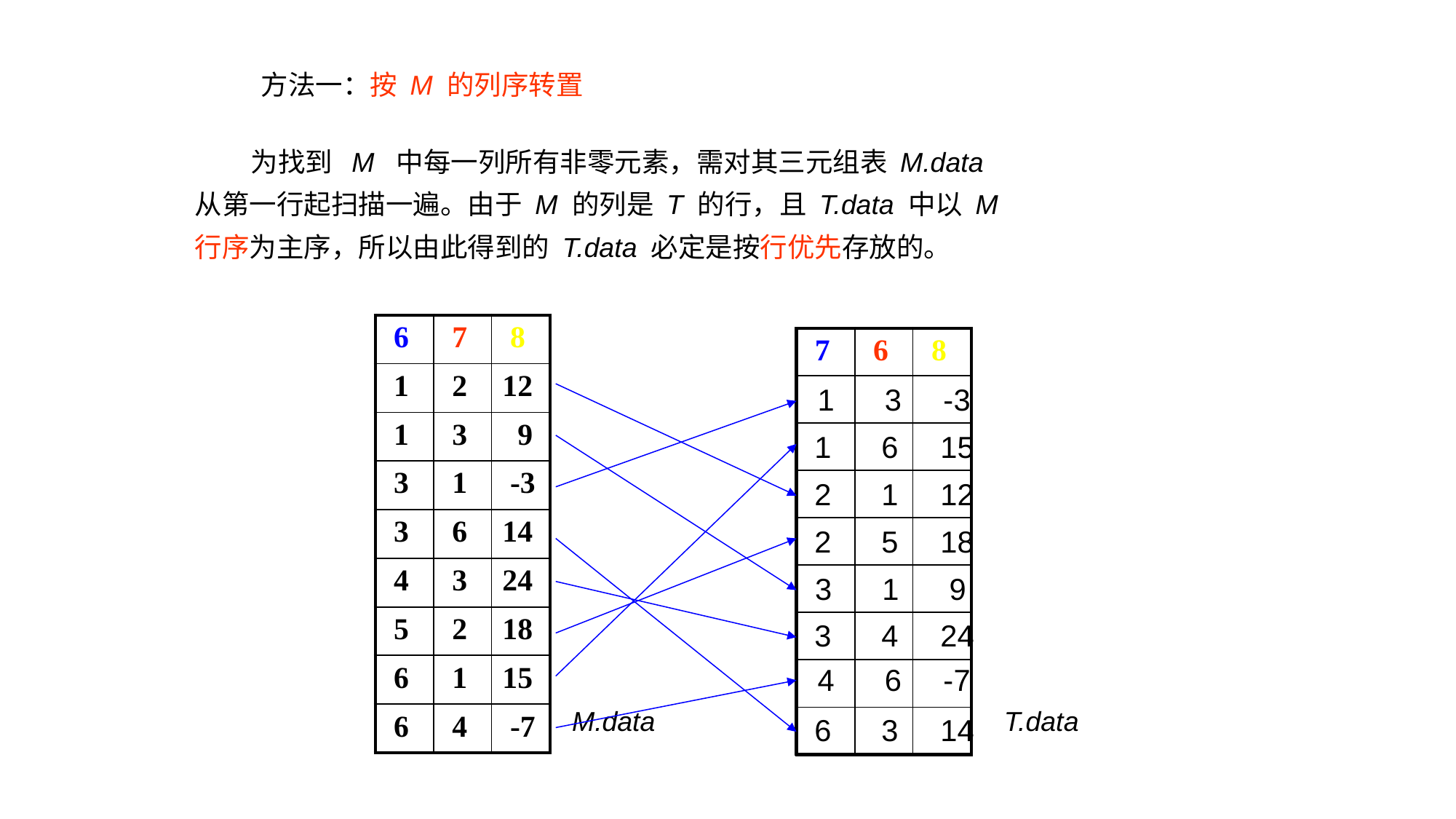

方法一：按 M 的列序转置
        为找到  M  中每一列所有非零元素，需对其三元组表 M.data
从第一行起扫描一遍。由于 M 的列是 T 的行，且 T.data 中以 M
行序为主序，所以由此得到的 T.data 必定是按行优先存放的。
| 6 | 7 | 8 |
| --- | --- | --- |
| 1 | 2 | 12 |
| 1 | 3 | 9 |
| 3 | 1 | -3 |
| 3 | 6 | 14 |
| 4 | 3 | 24 |
| 5 | 2 | 18 |
| 6 | 1 | 15 |
| 6 | 4 | -7 |
| 7 | 6 | 8 |
| --- | --- | --- |
|  |  |  |
|  |  |  |
|  |  |  |
|  |  |  |
|  |  |  |
|  |  |  |
|  |  |  |
|  |  |  |
1      3     -3

1      6     15

2      1     12
2      5     18

3      1      9

3      4     24
4      6     -7

M.data
T.data
6      3     14